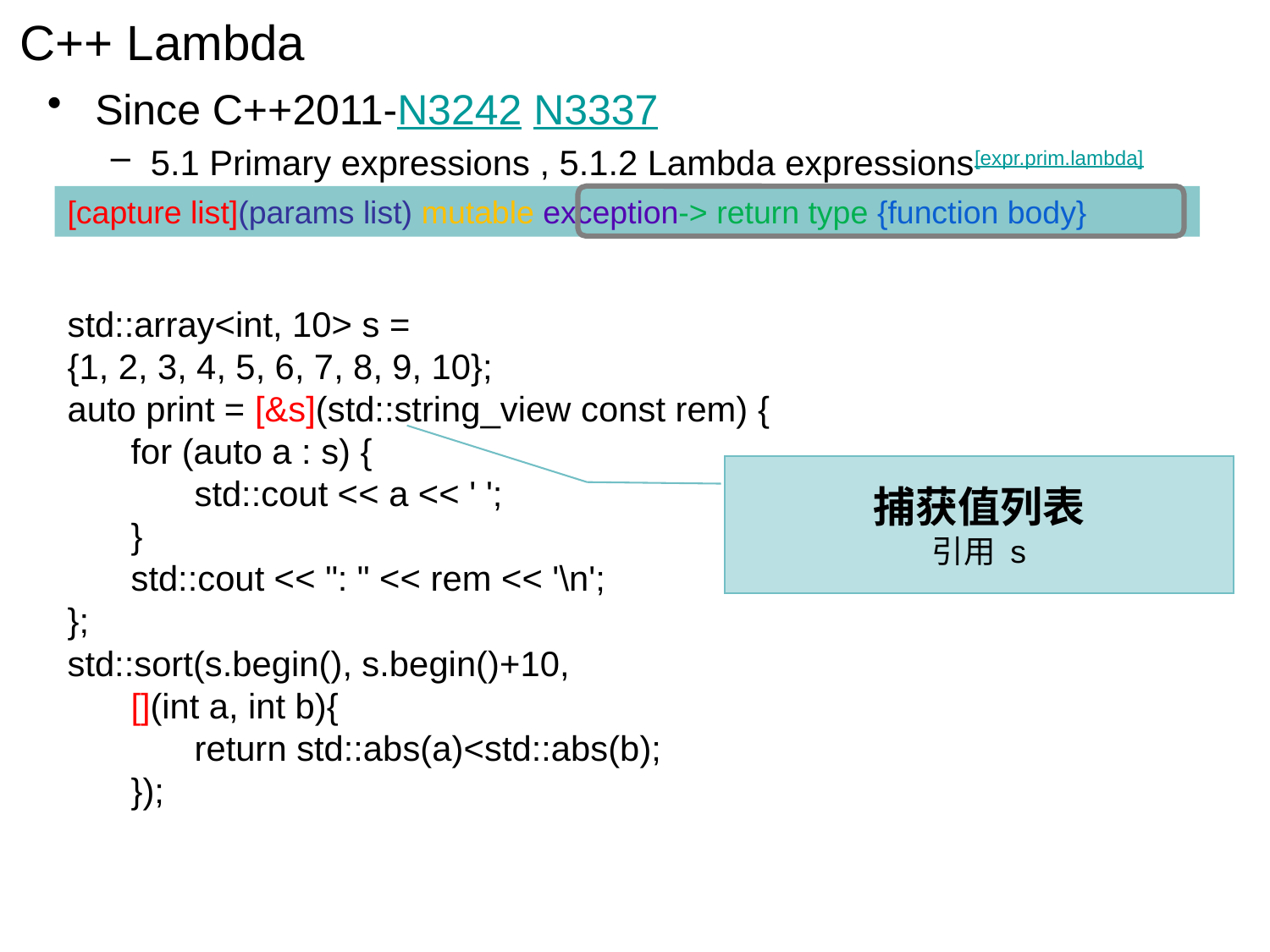

# C++ Lambda
Since C++2011-N3242 N3337
5.1 Primary expressions , 5.1.2 Lambda expressions[expr.prim.lambda]
[capture list](params list) mutable exception-> return type {function body}

std::array<int, 10> s =
{1, 2, 3, 4, 5, 6, 7, 8, 9, 10};
auto print = [&s](std::string_view const rem) {
for (auto a : s) {
std::cout << a << ' ';
}
std::cout << ": " << rem << '\n';
};
std::sort(s.begin(), s.begin()+10,
[](int a, int b){
return std::abs(a)<std::abs(b);
});
捕获值列表
引用 s